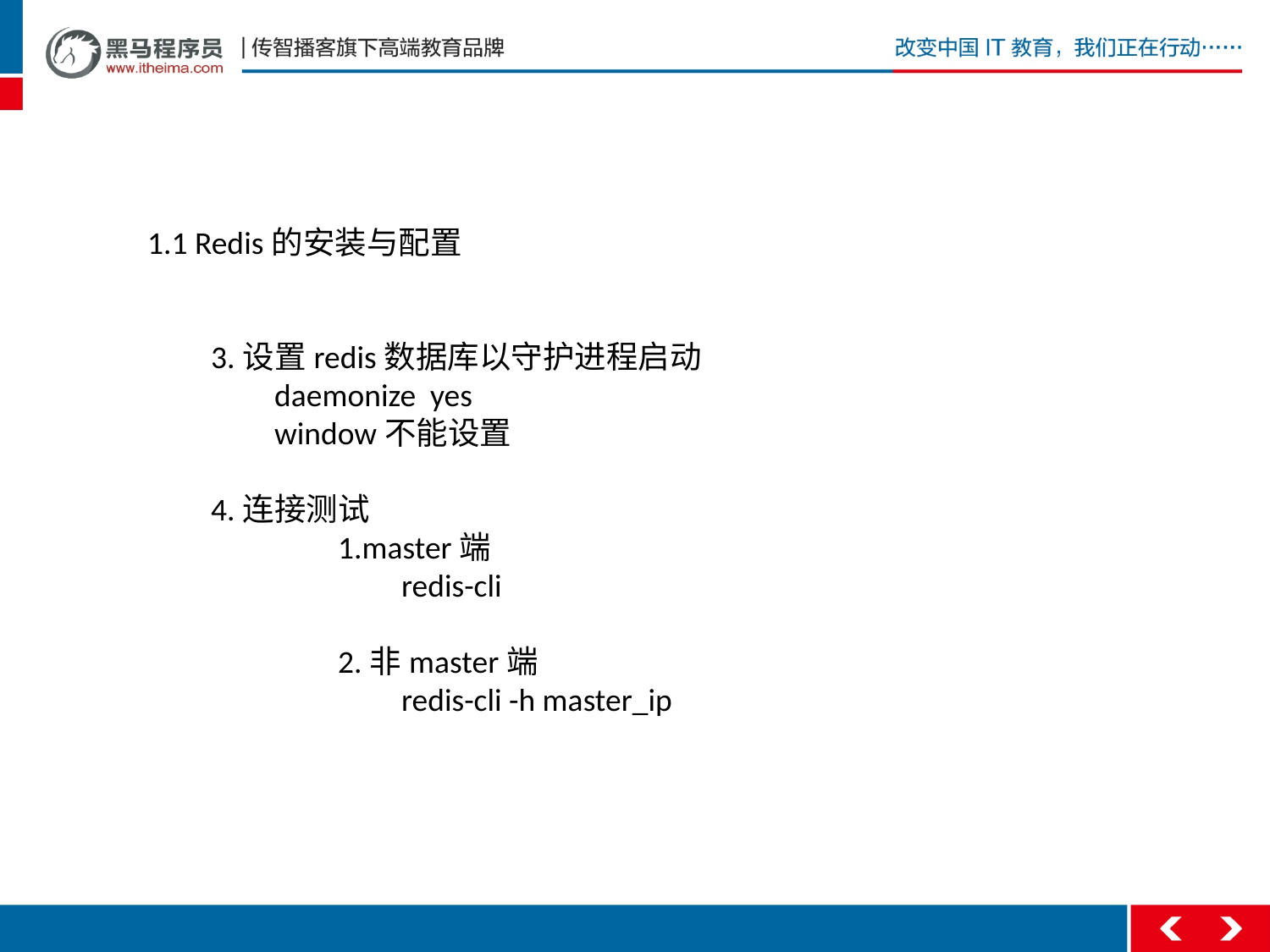

1.1 Redis的安装与配置

3.设置redis数据库以守护进程启动
	daemonize  yes
	window不能设置

4.连接测试
	1.master端
		redis-cli

	2.非master端
		redis-cli -h master_ip